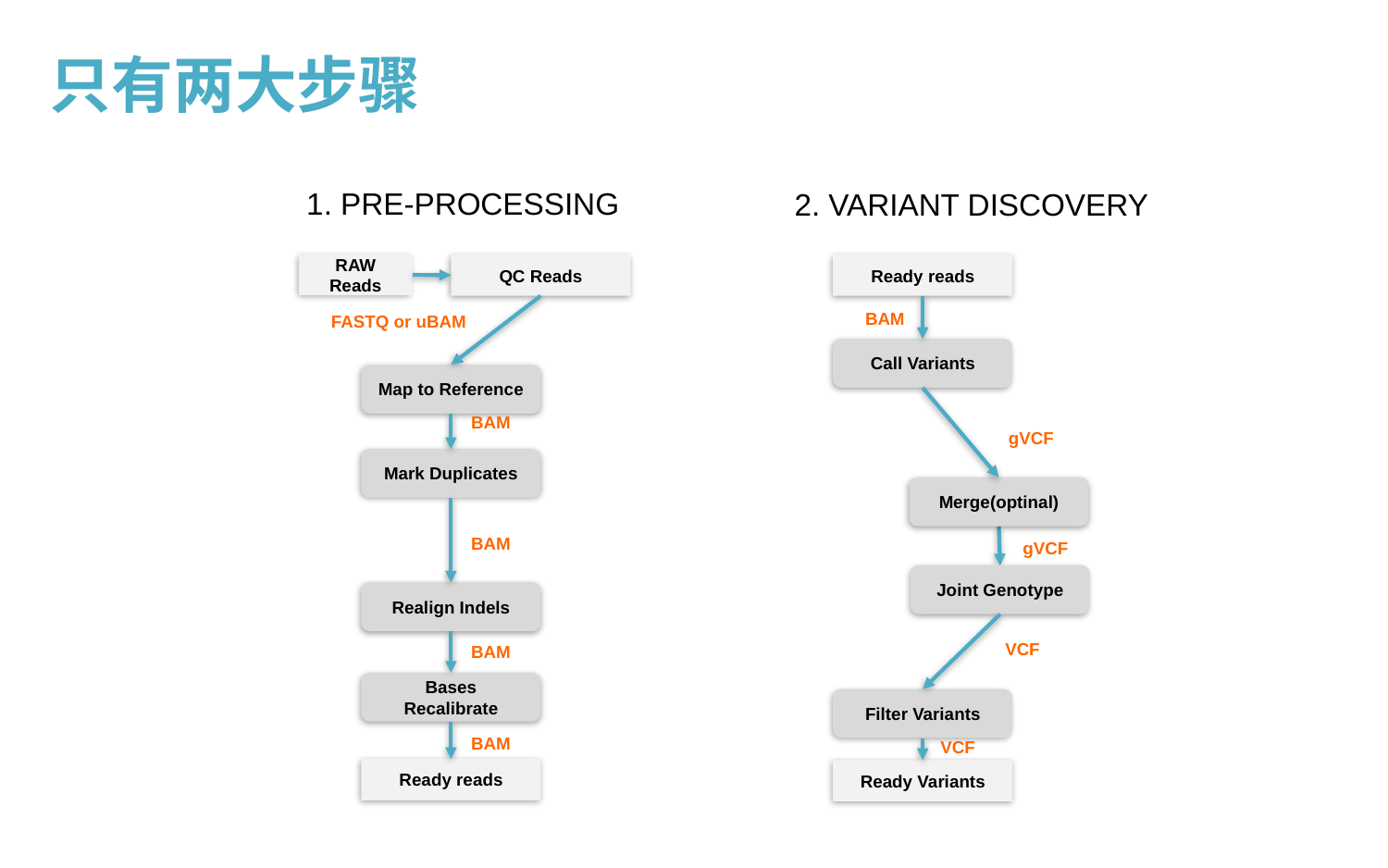

只有两大步骤
1. PRE-PROCESSING
QC Reads
FASTQ or uBAM
Map to Reference
BAM
Mark Duplicates
BAM
Realign Indels
BAM
Bases Recalibrate
BAM
Ready reads
RAW Reads
2. VARIANT DISCOVERY
Ready reads
BAM
Call Variants
gVCF
Merge(optinal)
VCF
Filter Variants
VCF
Ready Variants
gVCF
Joint Genotype